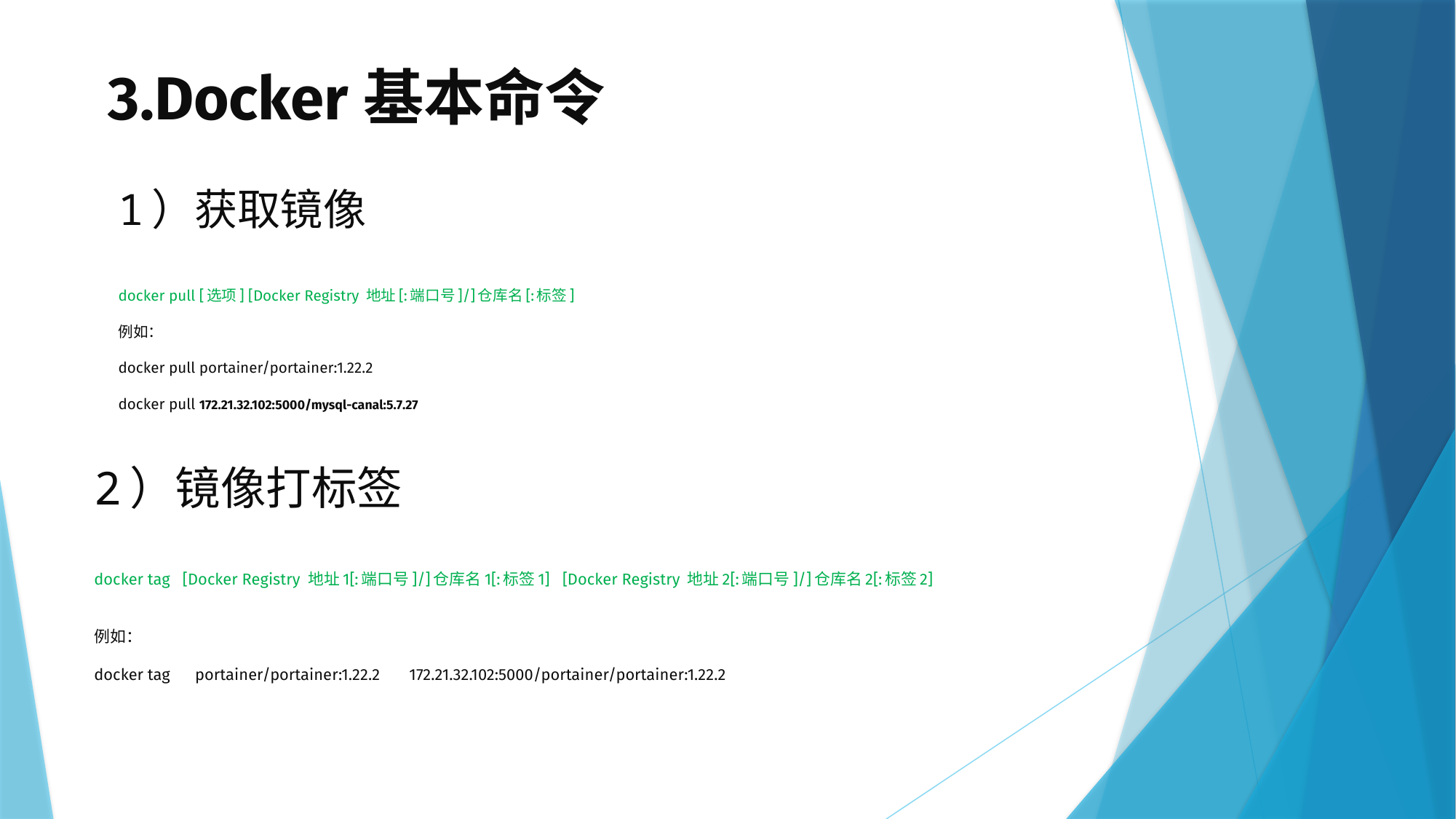

# 3.Docker基本命令
1）获取镜像

docker pull [选项] [Docker Registry 地址[:端口号]/]仓库名[:标签]

例如：

docker pull portainer/portainer:1.22.2

docker pull 172.21.32.102:5000/mysql-canal:5.7.27
2）镜像打标签

docker tag   [Docker Registry 地址1[:端口号]/]仓库名1[:标签1]   [Docker Registry 地址2[:端口号]/]仓库名2[:标签2]

例如：

docker tag      portainer/portainer:1.22.2       172.21.32.102:5000/portainer/portainer:1.22.2